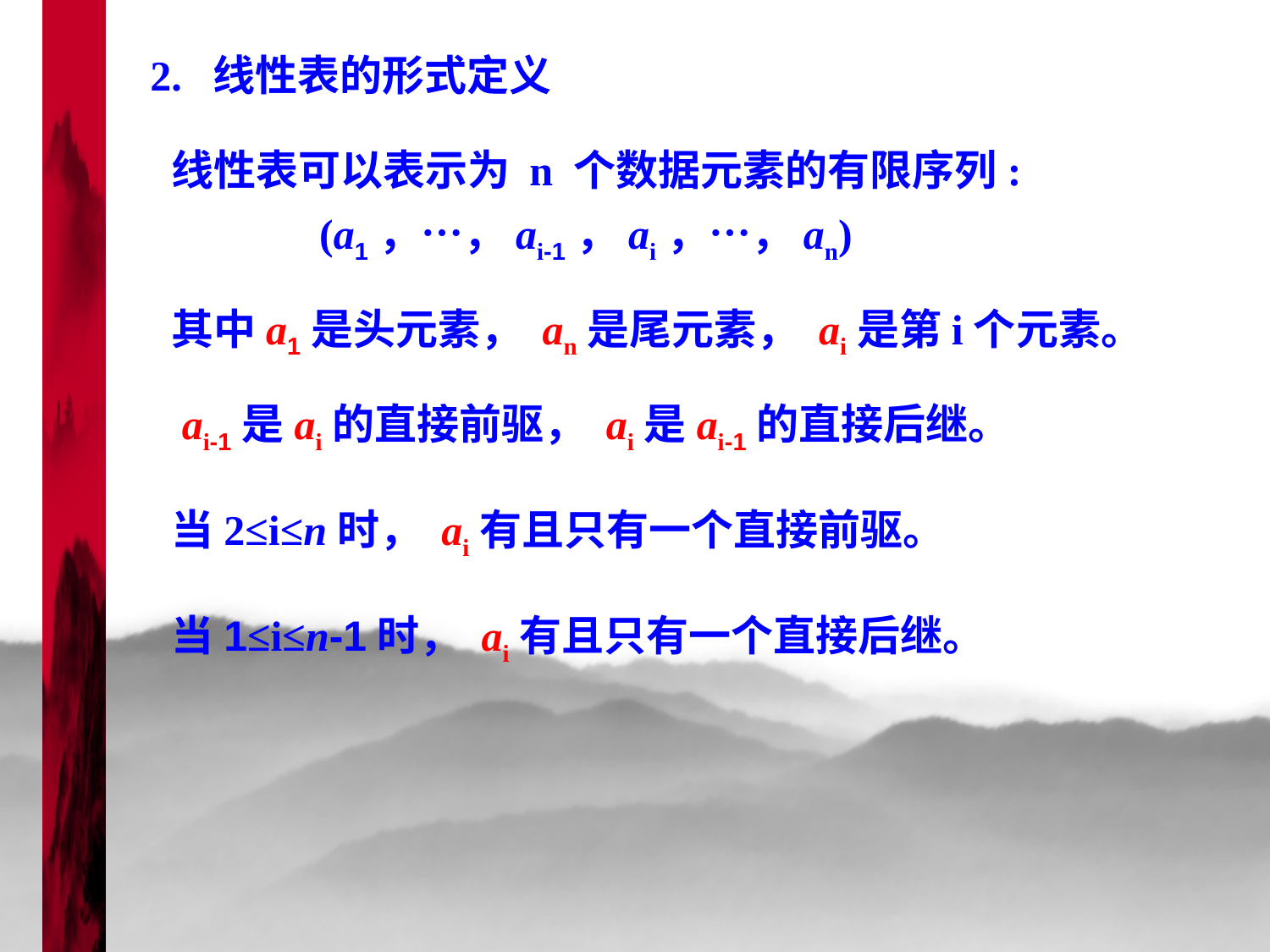

2.  线性表的形式定义
线性表可以表示为 n 个数据元素的有限序列:
(a1，…，ai-1，ai，…，an)
其中a1是头元素， an是尾元素， ai是第i个元素。
ai-1是ai的直接前驱， ai是ai-1的直接后继。
当2≤i≤n时， ai有且只有一个直接前驱。
当1≤i≤n-1时， ai有且只有一个直接后继。